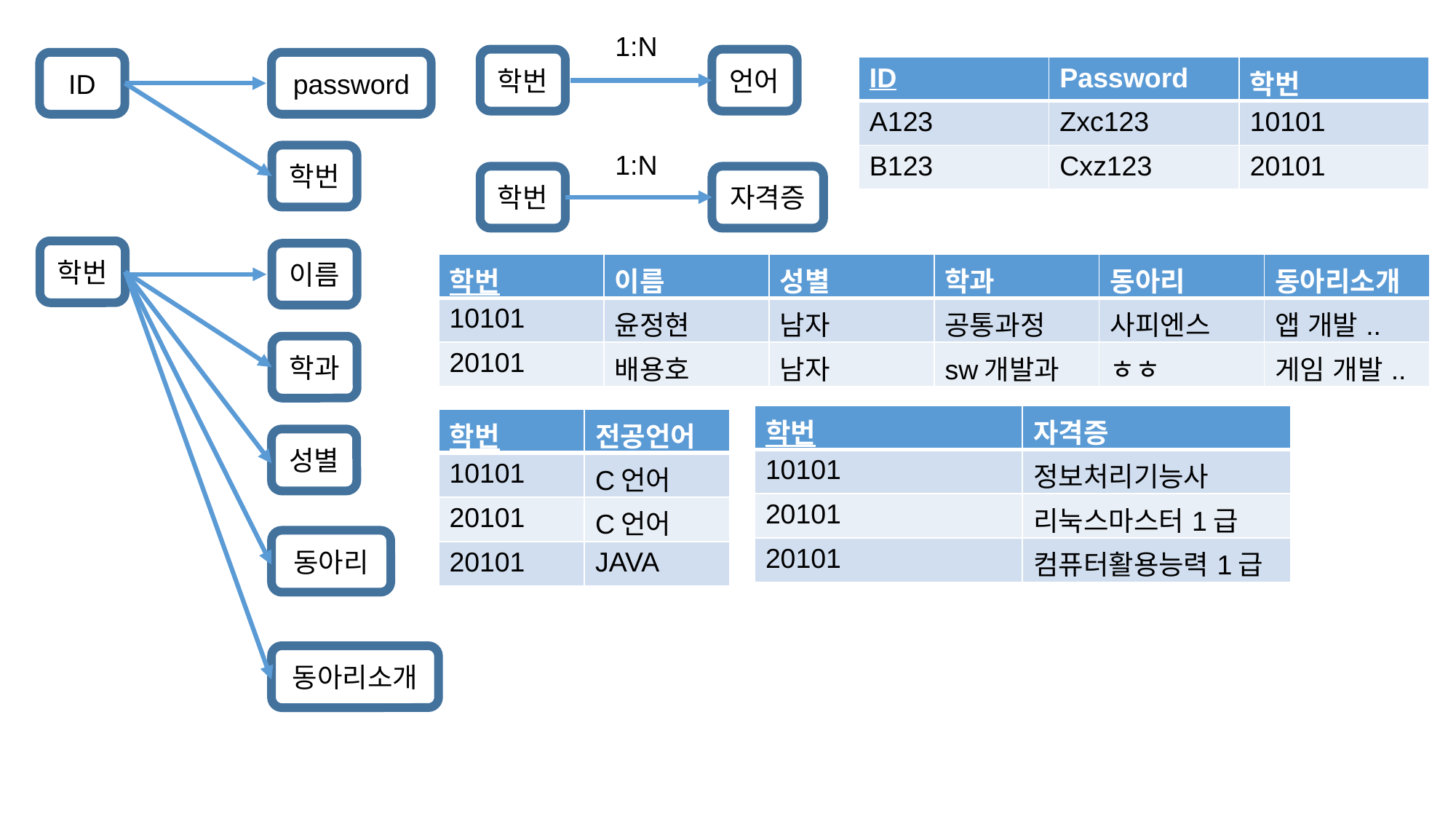

1:N
학번
언어
ID
password
| ID | Password | 학번 |
| --- | --- | --- |
| A123 | Zxc123 | 10101 |
| B123 | Cxz123 | 20101 |
1:N
학번
학번
자격증
학번
이름
| 학번 | 이름 | 성별 | 학과 | 동아리 | 동아리소개 |
| --- | --- | --- | --- | --- | --- |
| 10101 | 윤정현 | 남자 | 공통과정 | 사피엔스 | 앱 개발.. |
| 20101 | 배용호 | 남자 | sw개발과 | ㅎㅎ | 게임 개발.. |
학과
| 학번 | 자격증 |
| --- | --- |
| 10101 | 정보처리기능사 |
| 20101 | 리눅스마스터1급 |
| 20101 | 컴퓨터활용능력1급 |
| 학번 | 전공언어 |
| --- | --- |
| 10101 | C언어 |
| 20101 | C언어 |
| 20101 | JAVA |
성별
동아리
동아리소개